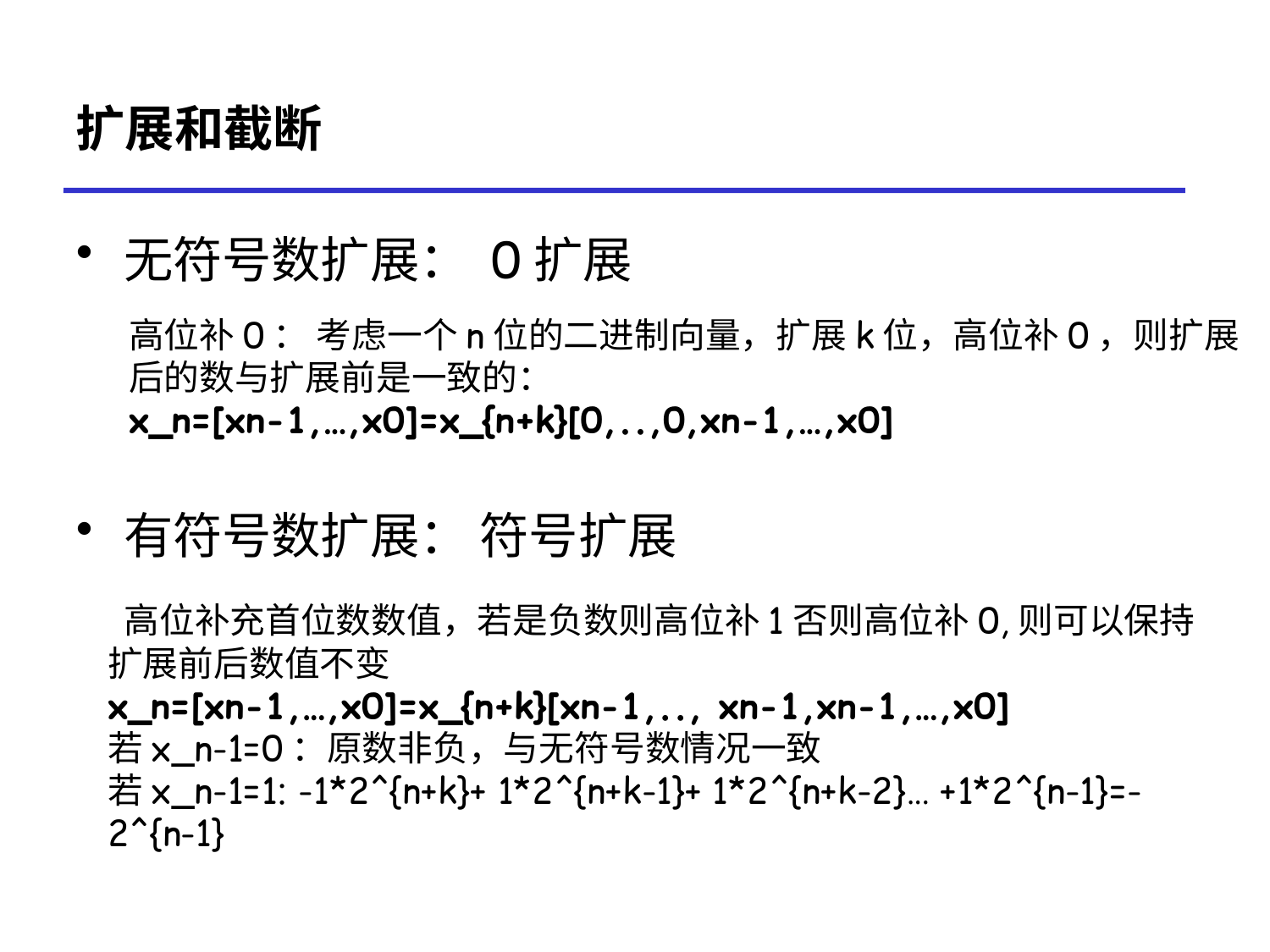

# 扩展和截断
无符号数扩展： 0扩展

有符号数扩展： 符号扩展

高位补0： 考虑一个n位的二进制向量，扩展k位，高位补0，则扩展后的数与扩展前是一致的：
x_n=[xn-1,…,x0]=x_{n+k}[0,..,0,xn-1,…,x0]

 高位补充首位数数值，若是负数则高位补1否则高位补0,则可以保持扩展前后数值不变
x_n=[xn-1,…,x0]=x_{n+k}[xn-1,.., xn-1,xn-1,…,x0]
若x_n-1=0：原数非负，与无符号数情况一致
若x_n-1=1: -1*2^{n+k}+ 1*2^{n+k-1}+ 1*2^{n+k-2}… +1*2^{n-1}=-2^{n-1}